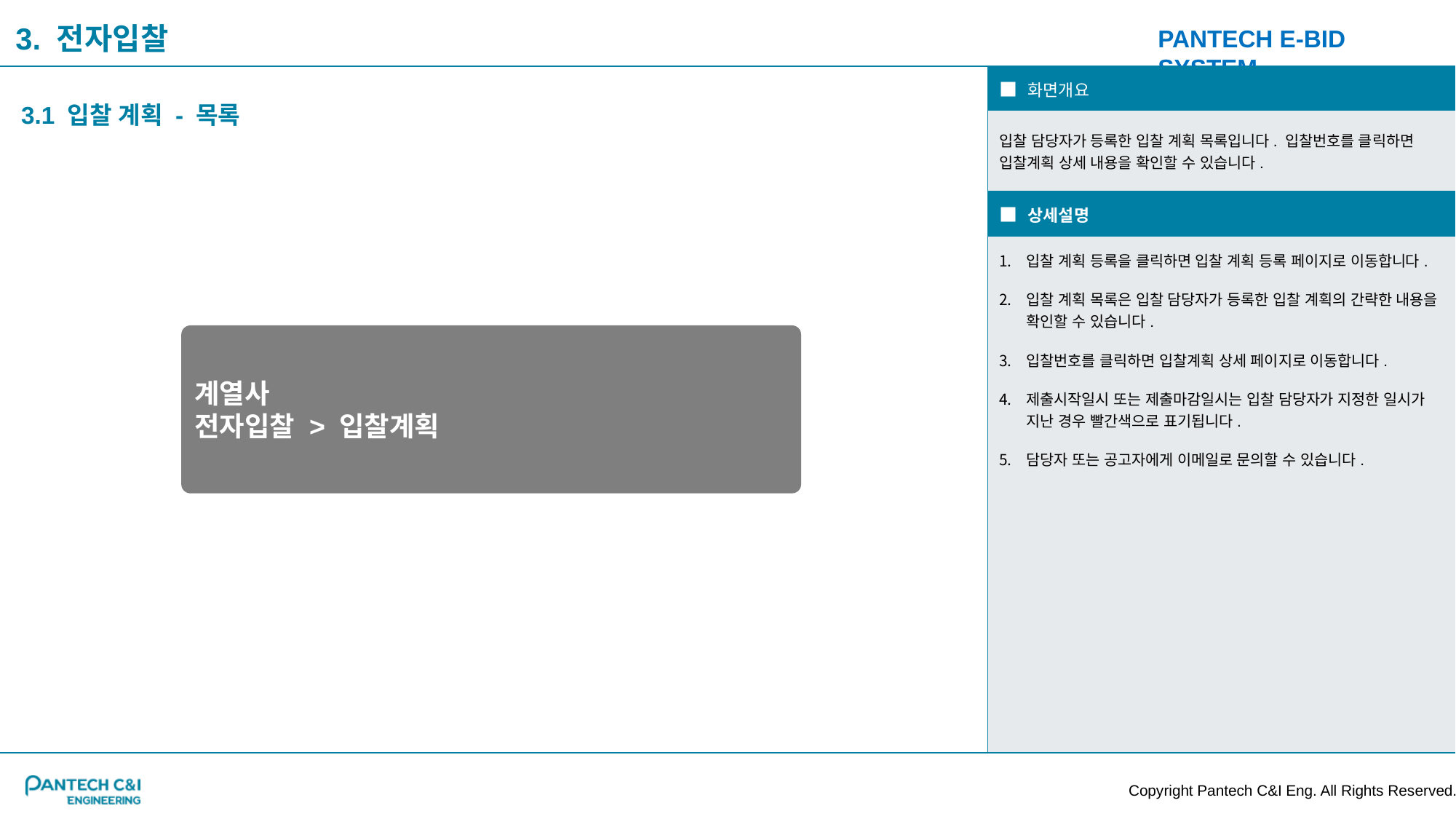

3. 전자입찰
| ■ 화면개요 |
| --- |
| 입찰 담당자가 등록한 입찰 계획 목록입니다. 입찰번호를 클릭하면 입찰계획 상세 내용을 확인할 수 있습니다. |
| ■ 상세설명 |
| 입찰 계획 등록을 클릭하면 입찰 계획 등록 페이지로 이동합니다. 입찰 계획 목록은 입찰 담당자가 등록한 입찰 계획의 간략한 내용을 확인할 수 있습니다. 입찰번호를 클릭하면 입찰계획 상세 페이지로 이동합니다. 제출시작일시 또는 제출마감일시는 입찰 담당자가 지정한 일시가 지난 경우 빨간색으로 표기됩니다. 담당자 또는 공고자에게 이메일로 문의할 수 있습니다. |
3.1 입찰 계획 - 목록
계열사
전자입찰 > 입찰계획